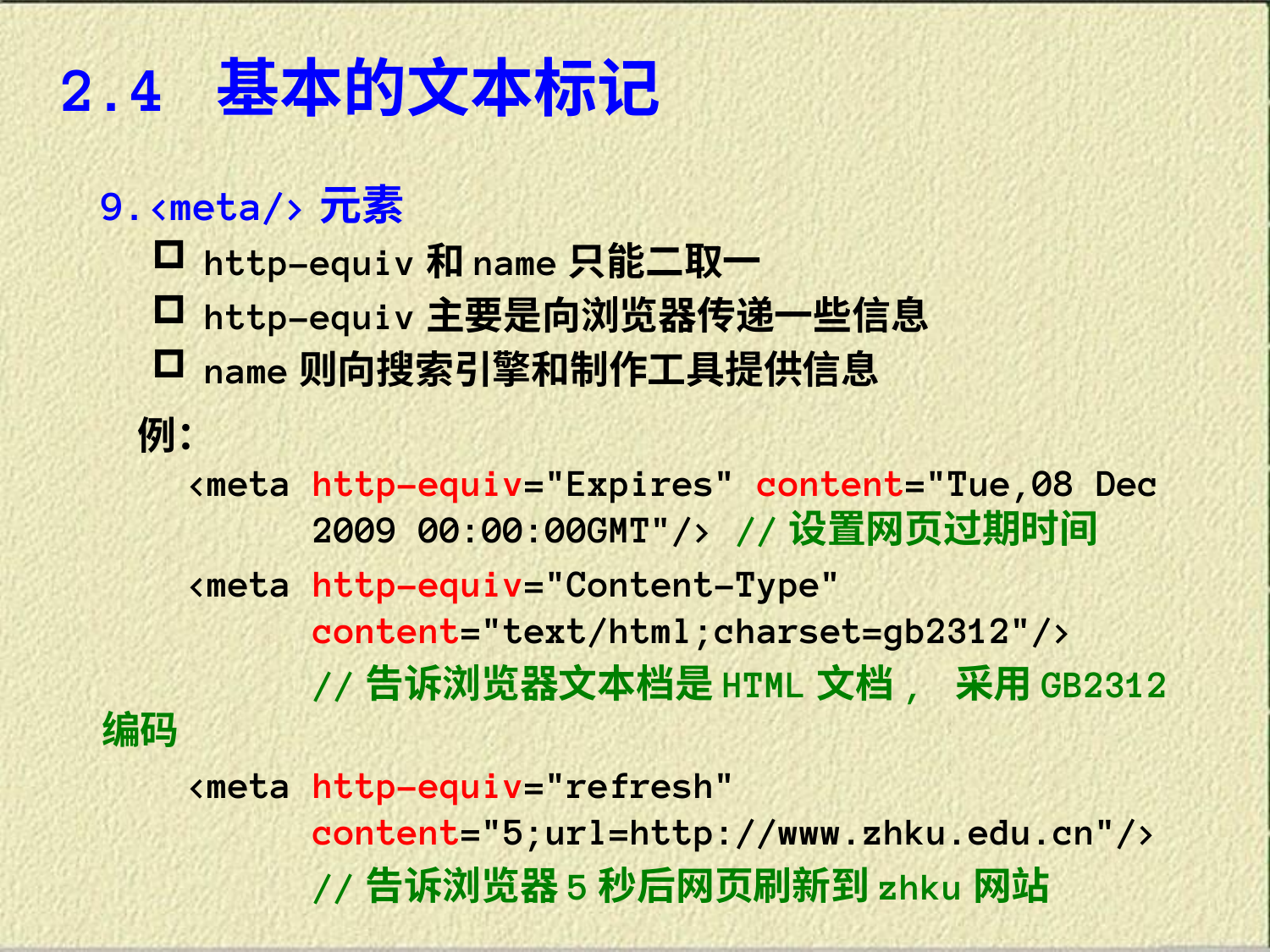

2.4 基本的文本标记
9.<meta/>元素
http-equiv和name只能二取一
http-equiv主要是向浏览器传递一些信息
name则向搜索引擎和制作工具提供信息
   例：
    <meta http-equiv="Expires" content="Tue,08 Dec
          2009 00:00:00GMT"/> //设置网页过期时间
    <meta http-equiv="Content-Type"
          content="text/html;charset=gb2312"/>
          //告诉浏览器文本档是HTML文档, 采用GB2312编码
    <meta http-equiv="refresh"
          content="5;url=http://www.zhku.edu.cn"/>
          //告诉浏览器5秒后网页刷新到zhku网站